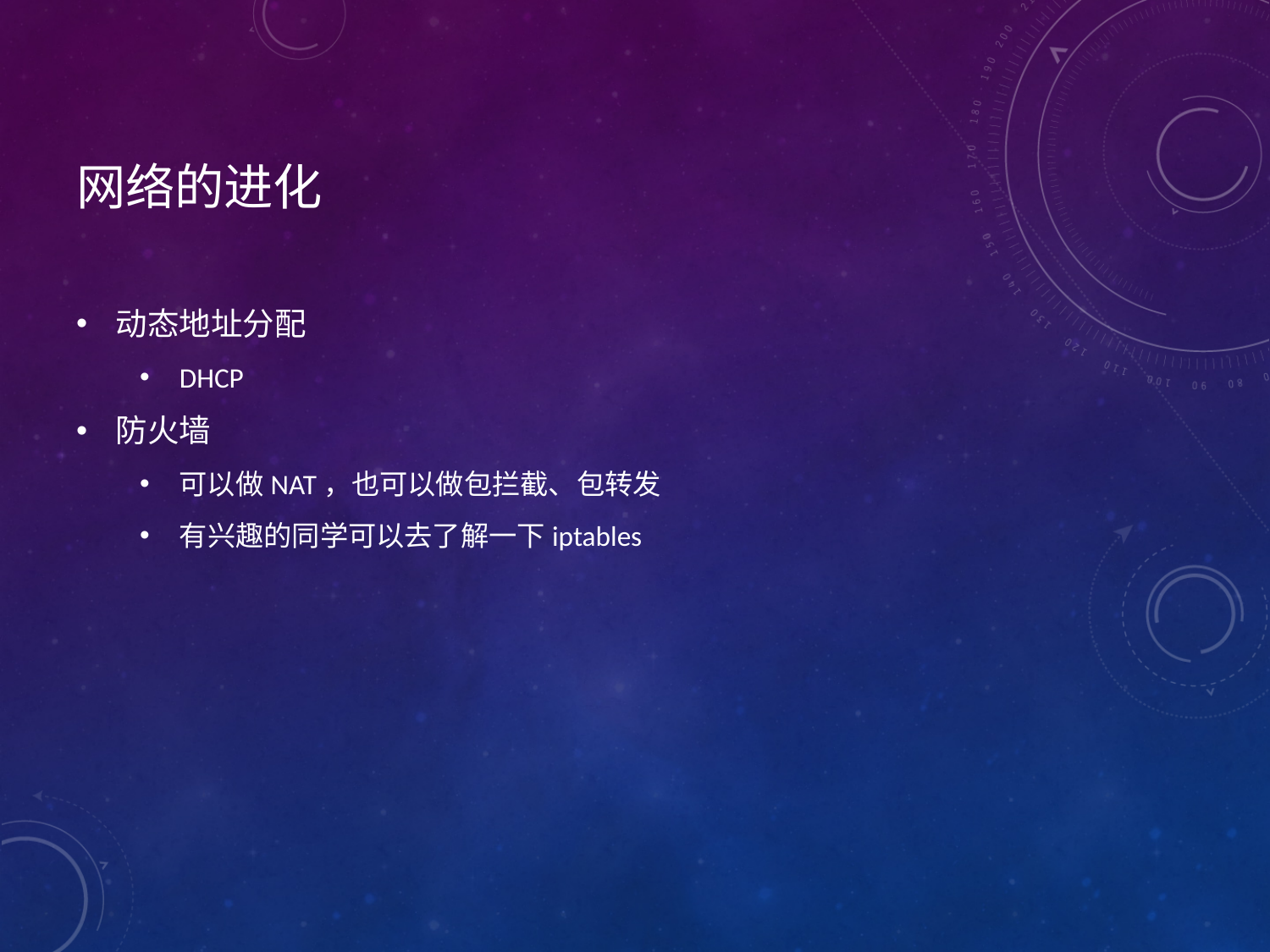

# 网络的进化
动态地址分配
DHCP
防火墙
可以做NAT，也可以做包拦截、包转发
有兴趣的同学可以去了解一下iptables